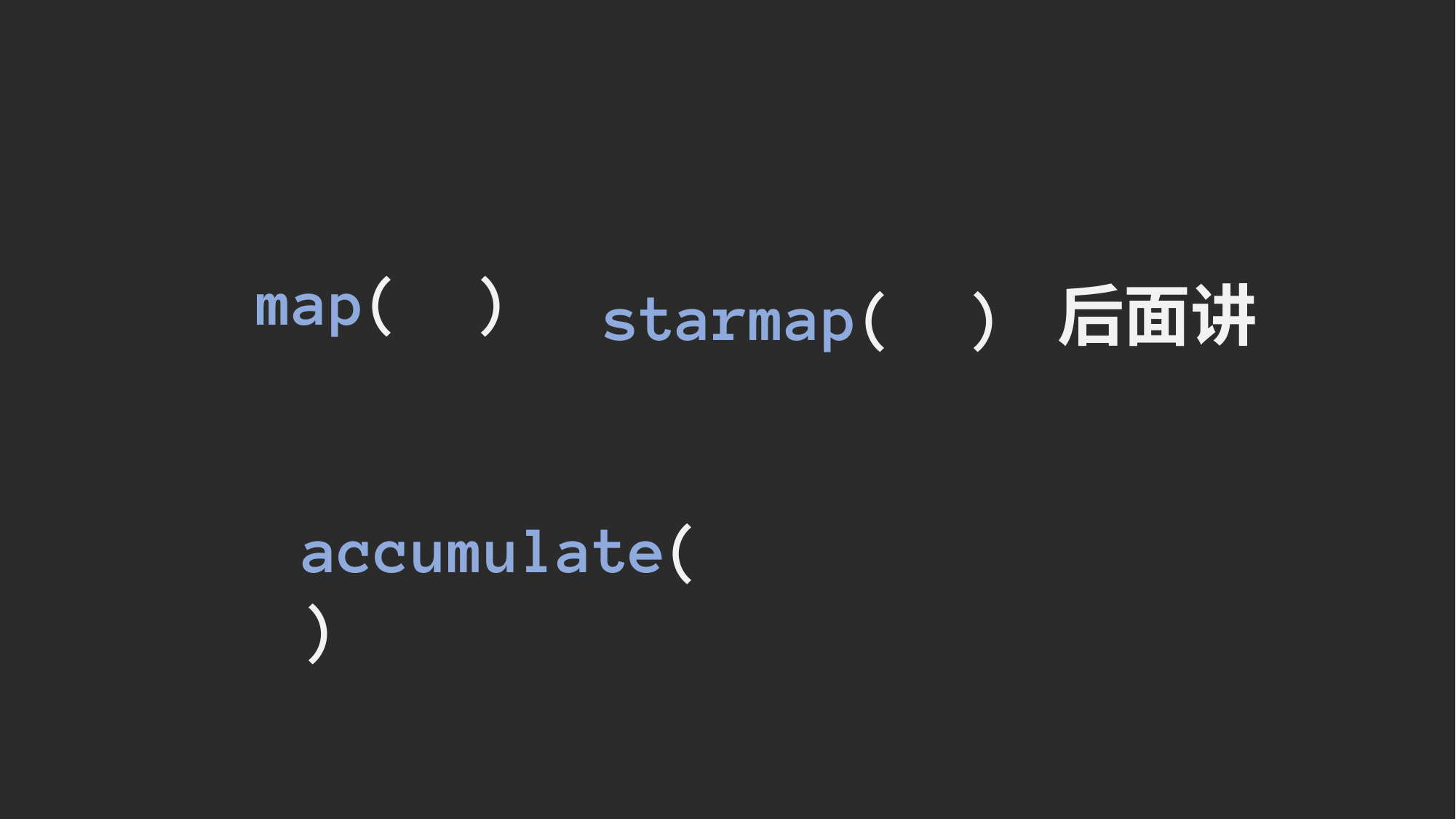

map(  )
starmap(  ) 后面讲
accumulate(  )